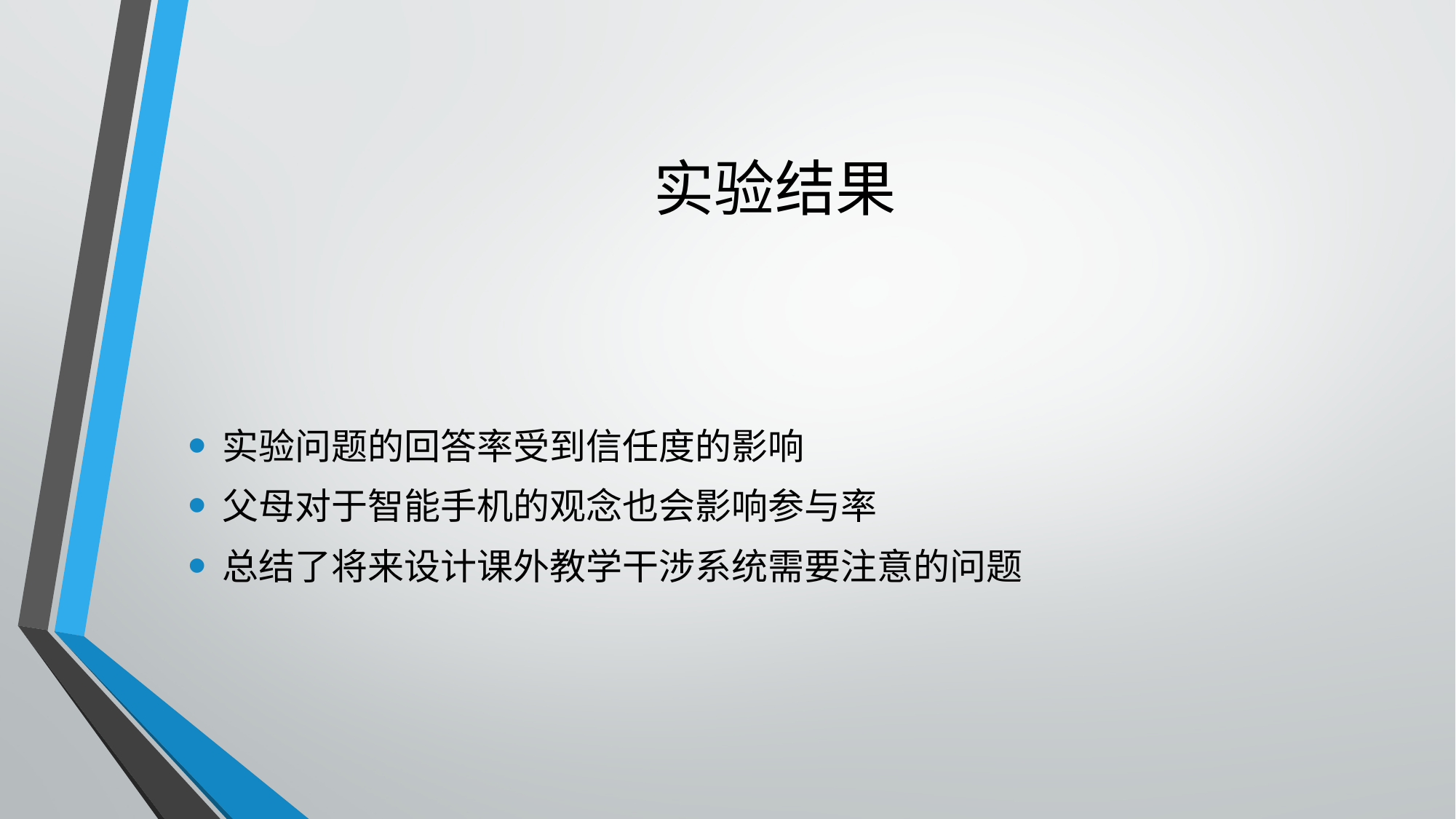

# 实验结果
实验问题的回答率受到信任度的影响
父母对于智能手机的观念也会影响参与率
总结了将来设计课外教学干涉系统需要注意的问题